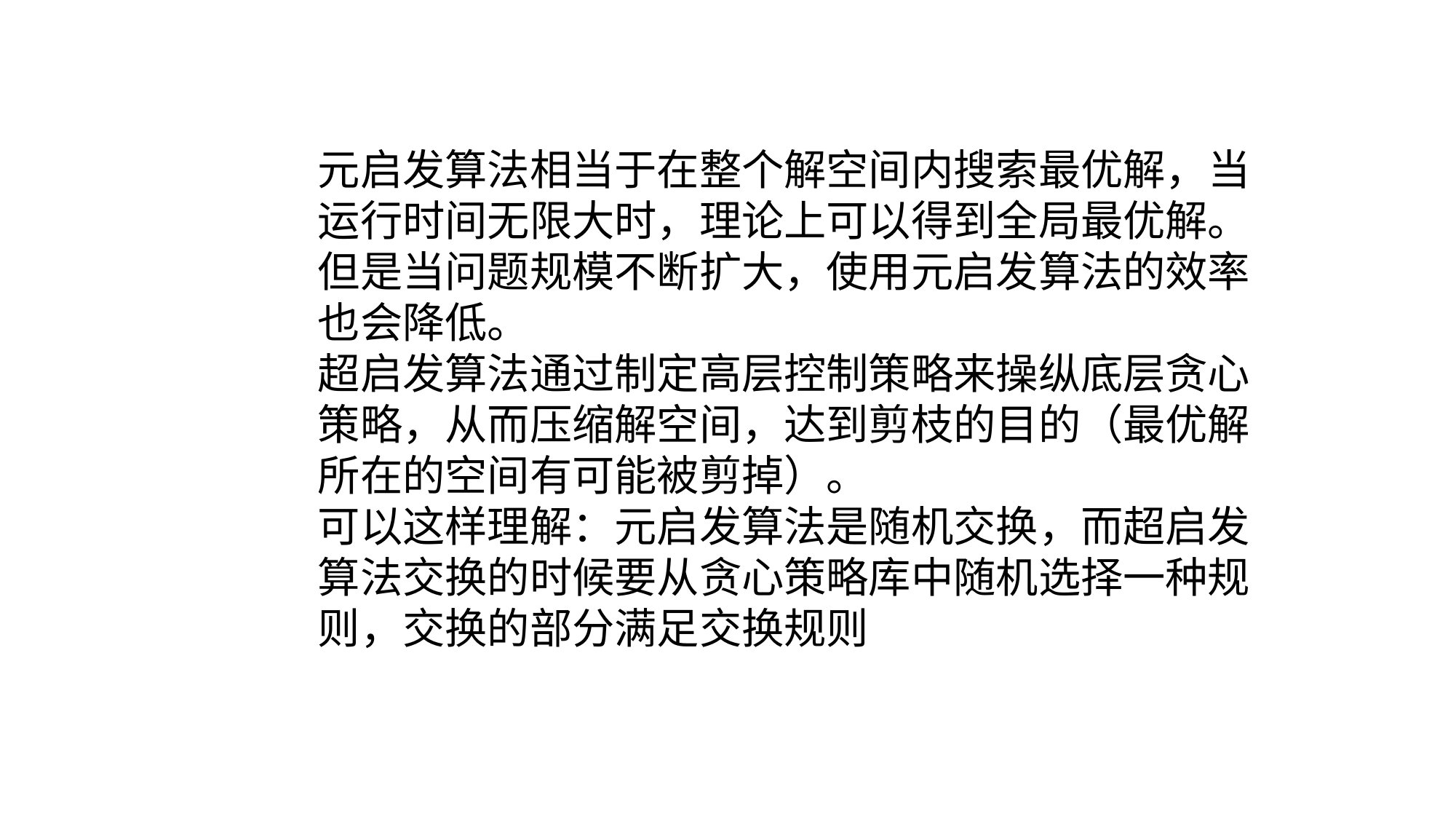

元启发算法相当于在整个解空间内搜索最优解，当运行时间无限大时，理论上可以得到全局最优解。但是当问题规模不断扩大，使用元启发算法的效率也会降低。
超启发算法通过制定高层控制策略来操纵底层贪心策略，从而压缩解空间，达到剪枝的目的（最优解所在的空间有可能被剪掉）。
可以这样理解：元启发算法是随机交换，而超启发算法交换的时候要从贪心策略库中随机选择一种规则，交换的部分满足交换规则